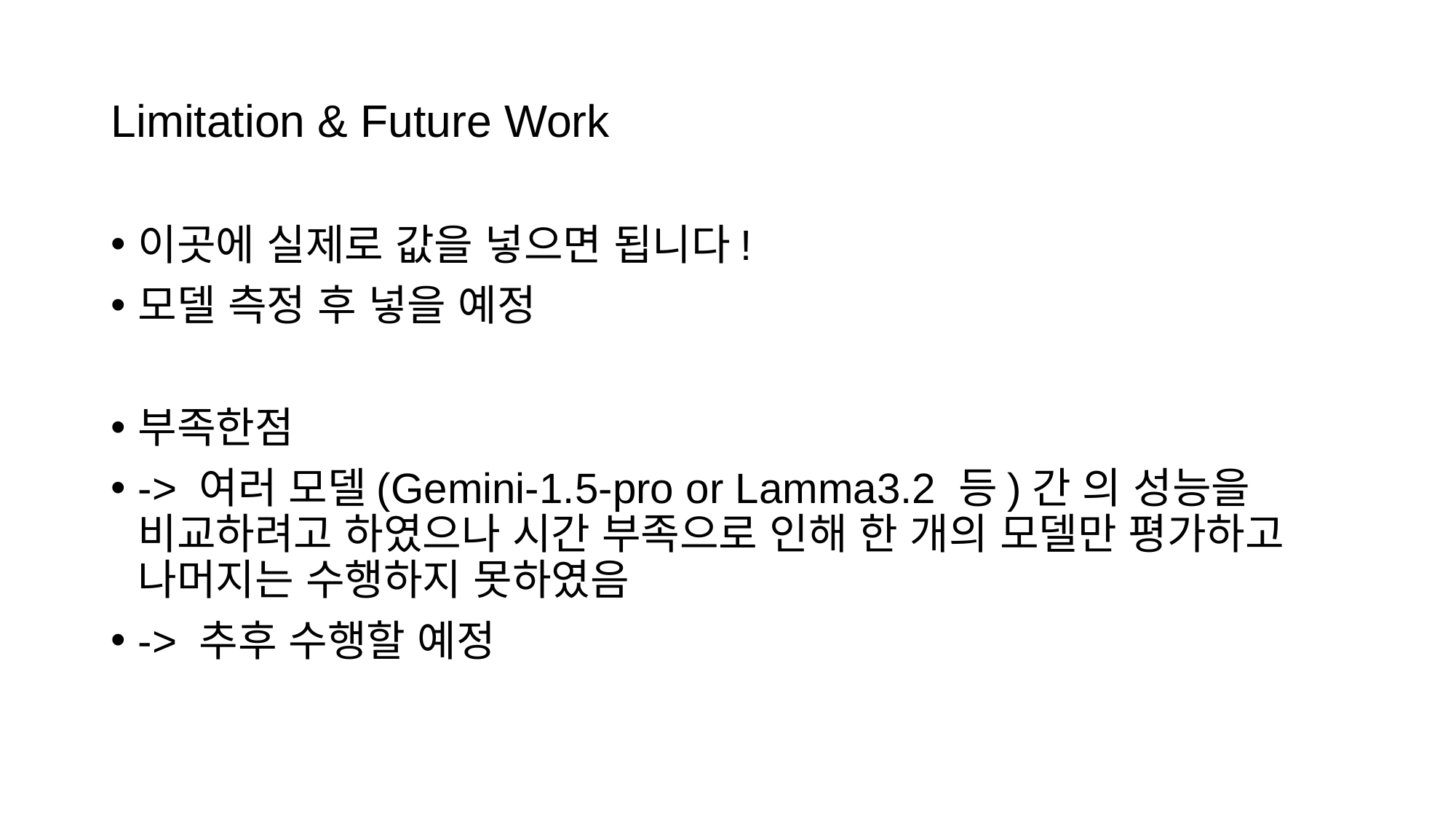

# Limitation & Future Work​
RAG 에서 추가로 시도해볼만한 것

기대 이익 -
RAG 데이터셋 구축
Prompt Engineering 관점에서 추가적으로 필요한 부분.
이곳에 실제로 값을 넣으면 됩니다!
모델 측정 후 넣을 예정

부족한점
-> 여러 모델(Gemini-1.5-pro or Lamma3.2 등)간 의 성능을 비교하려고 하였으나 시간 부족으로 인해 한 개의 모델만 평가하고 나머지는 수행하지 못하였음
-> 추후 수행할 예정